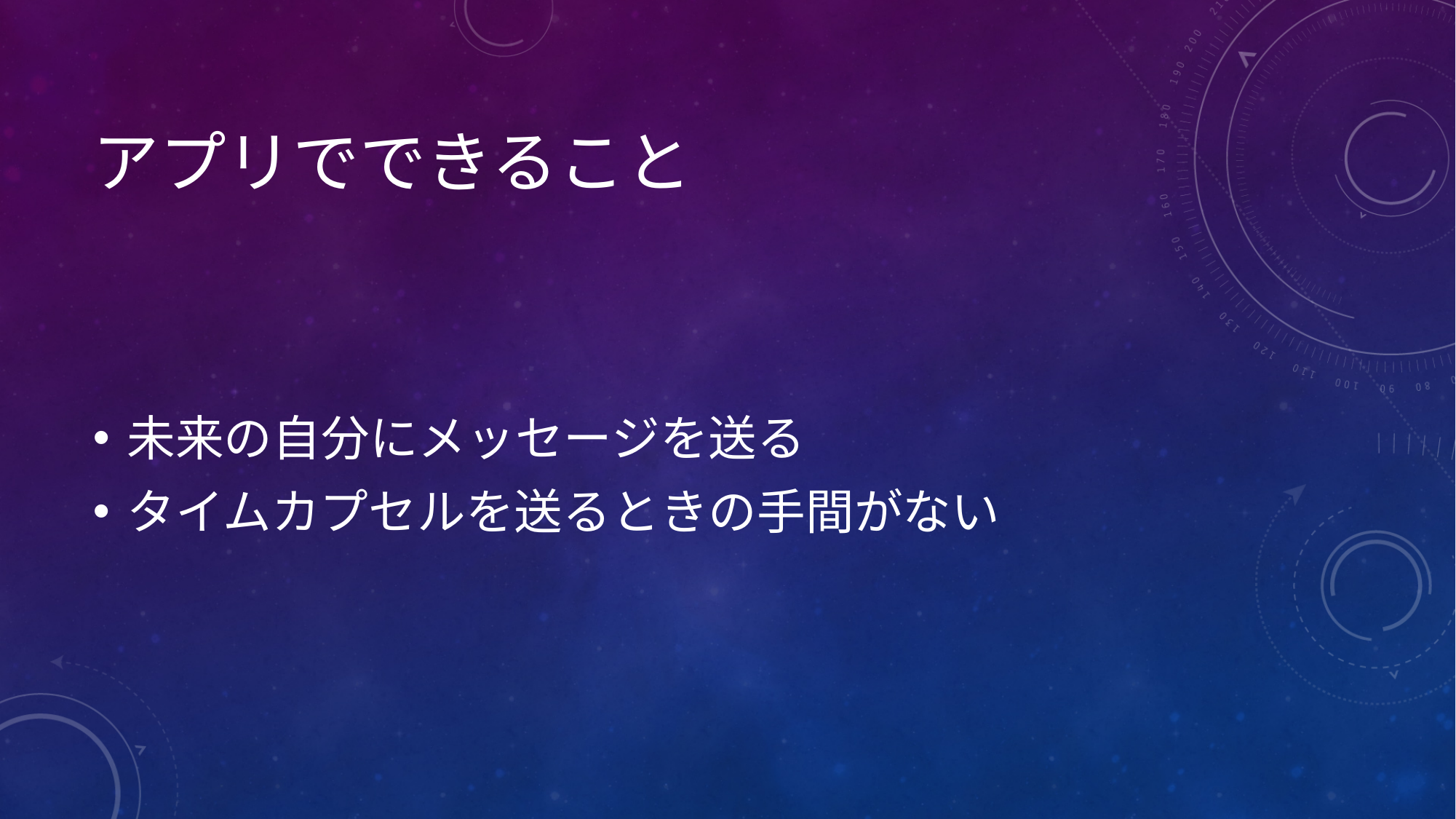

# アプリでできること
未来の自分にメッセージを送る
タイムカプセルを送るときの手間がない